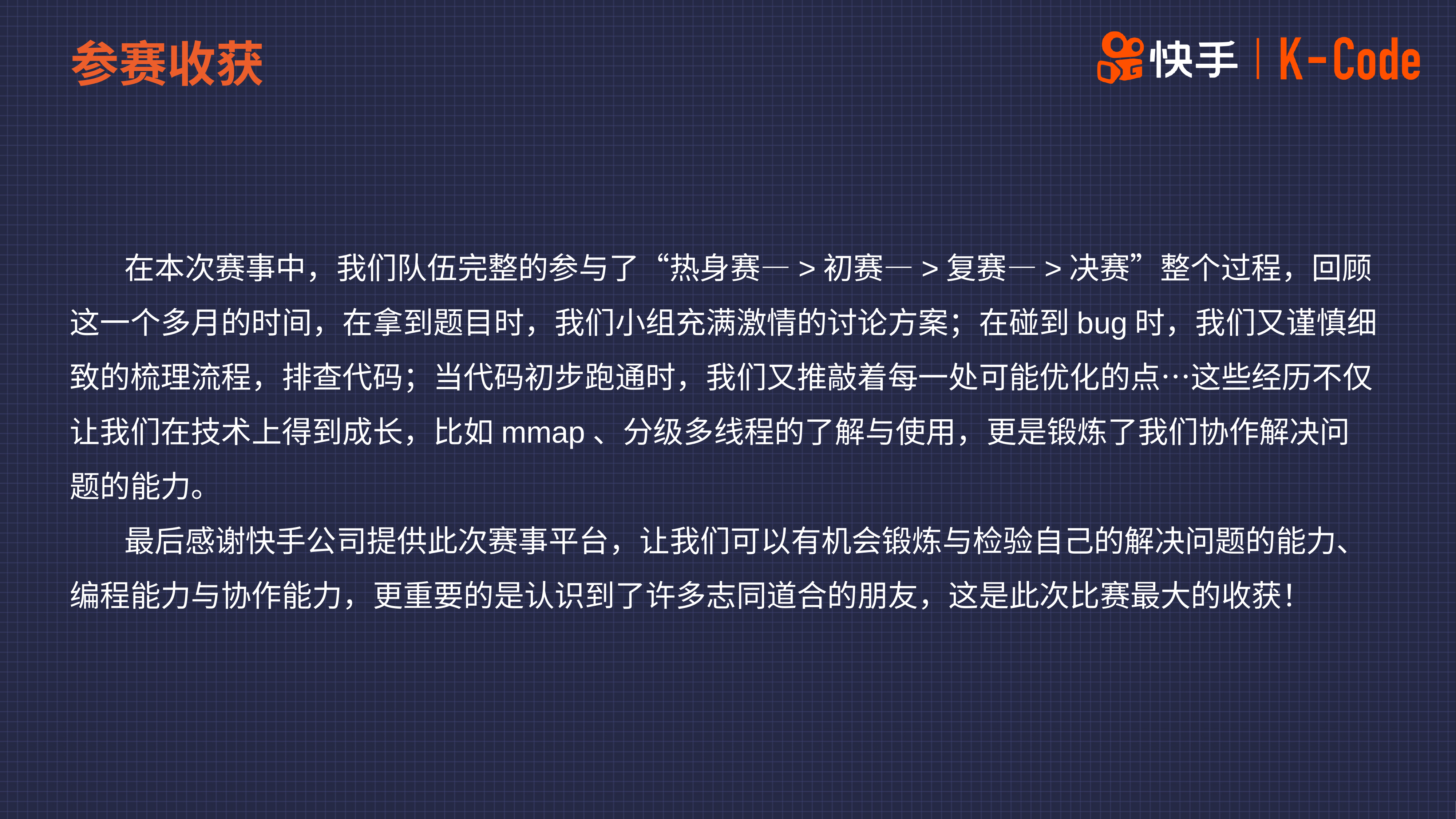

参赛收获
	在本次赛事中，我们队伍完整的参与了“热身赛—>初赛—>复赛—>决赛”整个过程，回顾这一个多月的时间，在拿到题目时，我们小组充满激情的讨论方案；在碰到bug时，我们又谨慎细致的梳理流程，排查代码；当代码初步跑通时，我们又推敲着每一处可能优化的点…这些经历不仅让我们在技术上得到成长，比如mmap、分级多线程的了解与使用，更是锻炼了我们协作解决问题的能力。
	最后感谢快手公司提供此次赛事平台，让我们可以有机会锻炼与检验自己的解决问题的能力、编程能力与协作能力，更重要的是认识到了许多志同道合的朋友，这是此次比赛最大的收获！